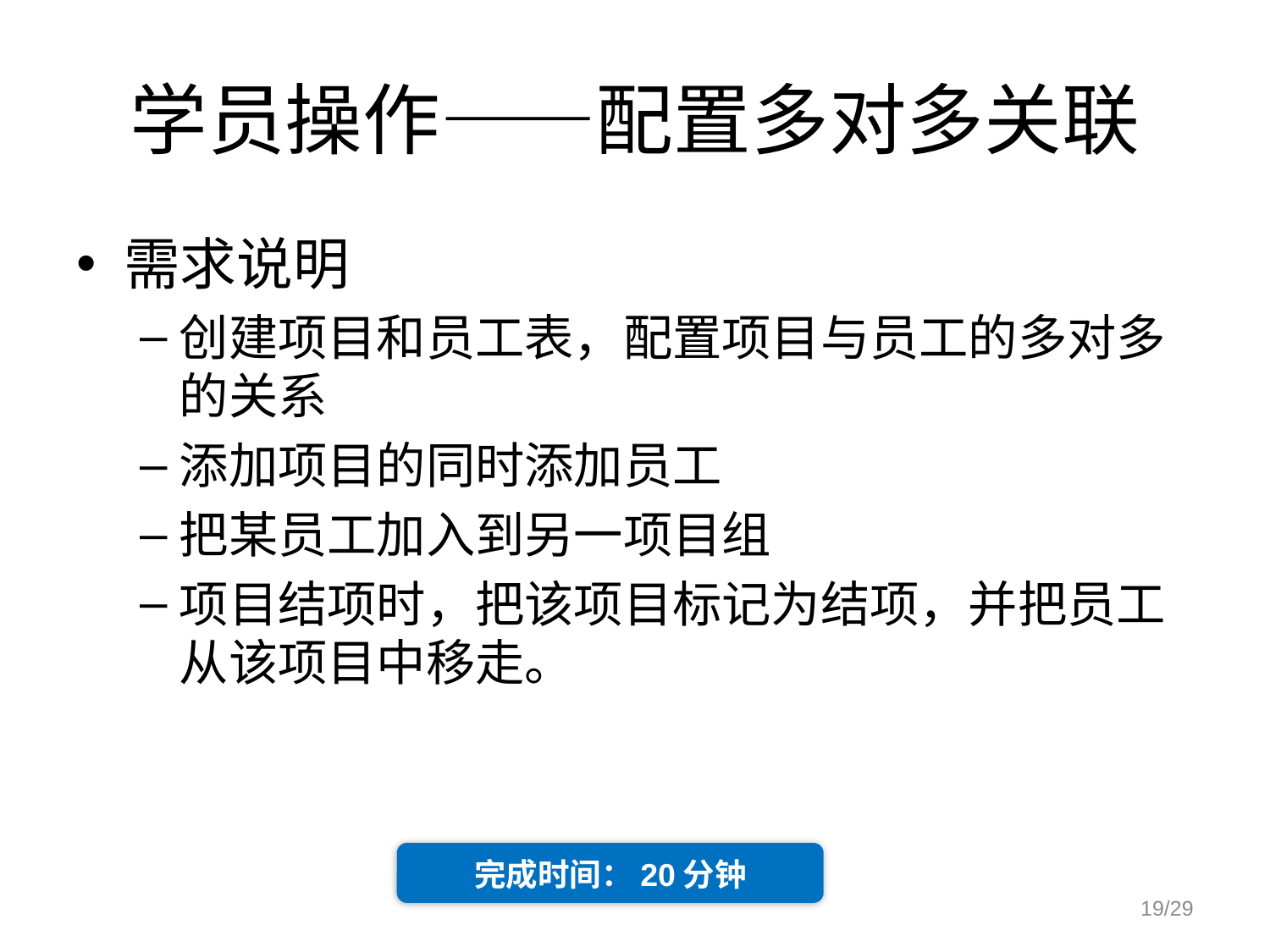

# 学员操作——配置多对多关联
需求说明
创建项目和员工表，配置项目与员工的多对多的关系
添加项目的同时添加员工
把某员工加入到另一项目组
项目结项时，把该项目标记为结项，并把员工从该项目中移走。

完成时间：20分钟
19/29